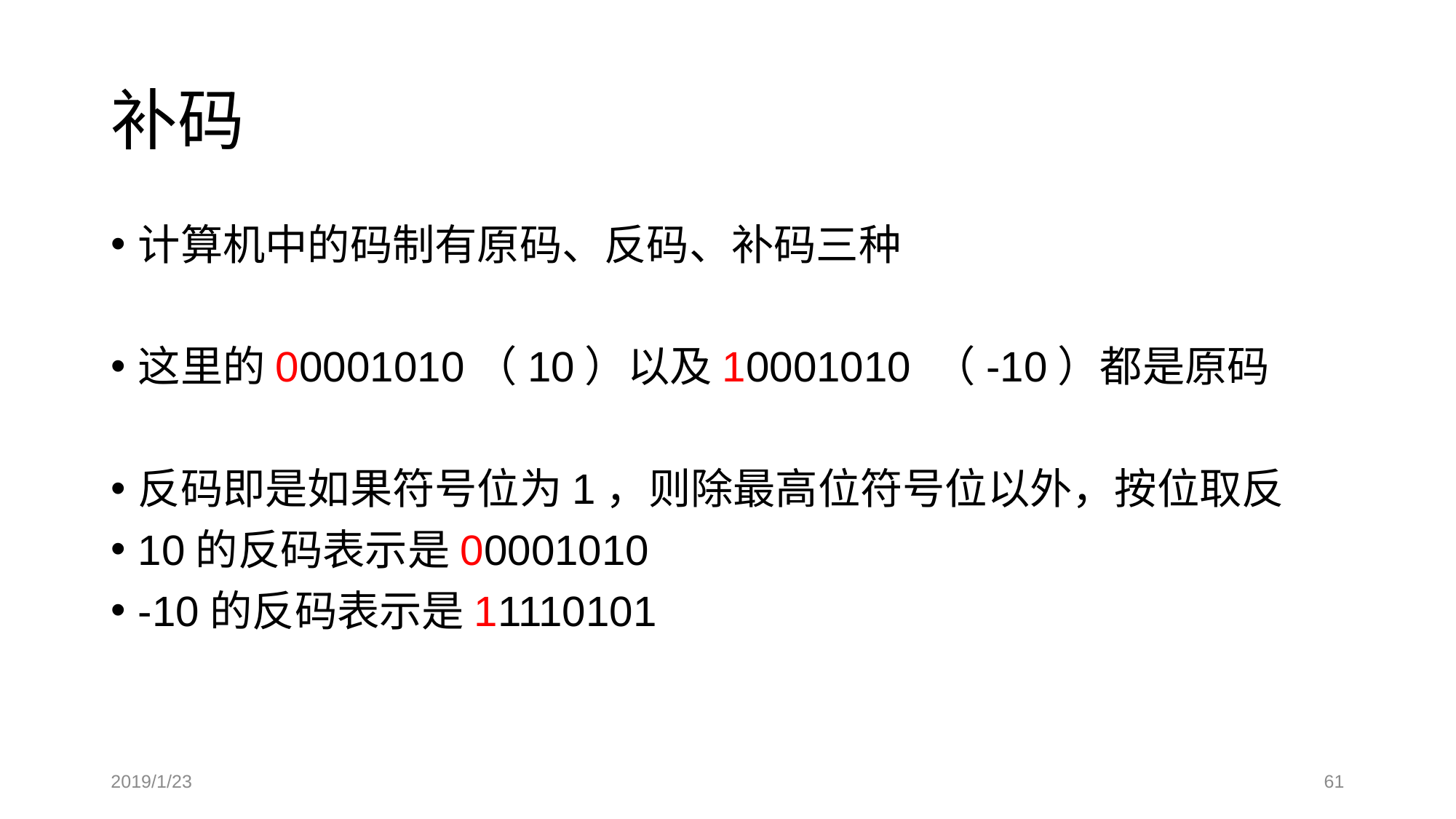

# 补码
计算机中的码制有原码、反码、补码三种

这里的00001010（10）以及10001010 （-10）都是原码

反码即是如果符号位为1，则除最高位符号位以外，按位取反
10的反码表示是00001010
-10的反码表示是11110101
2019/1/23
61